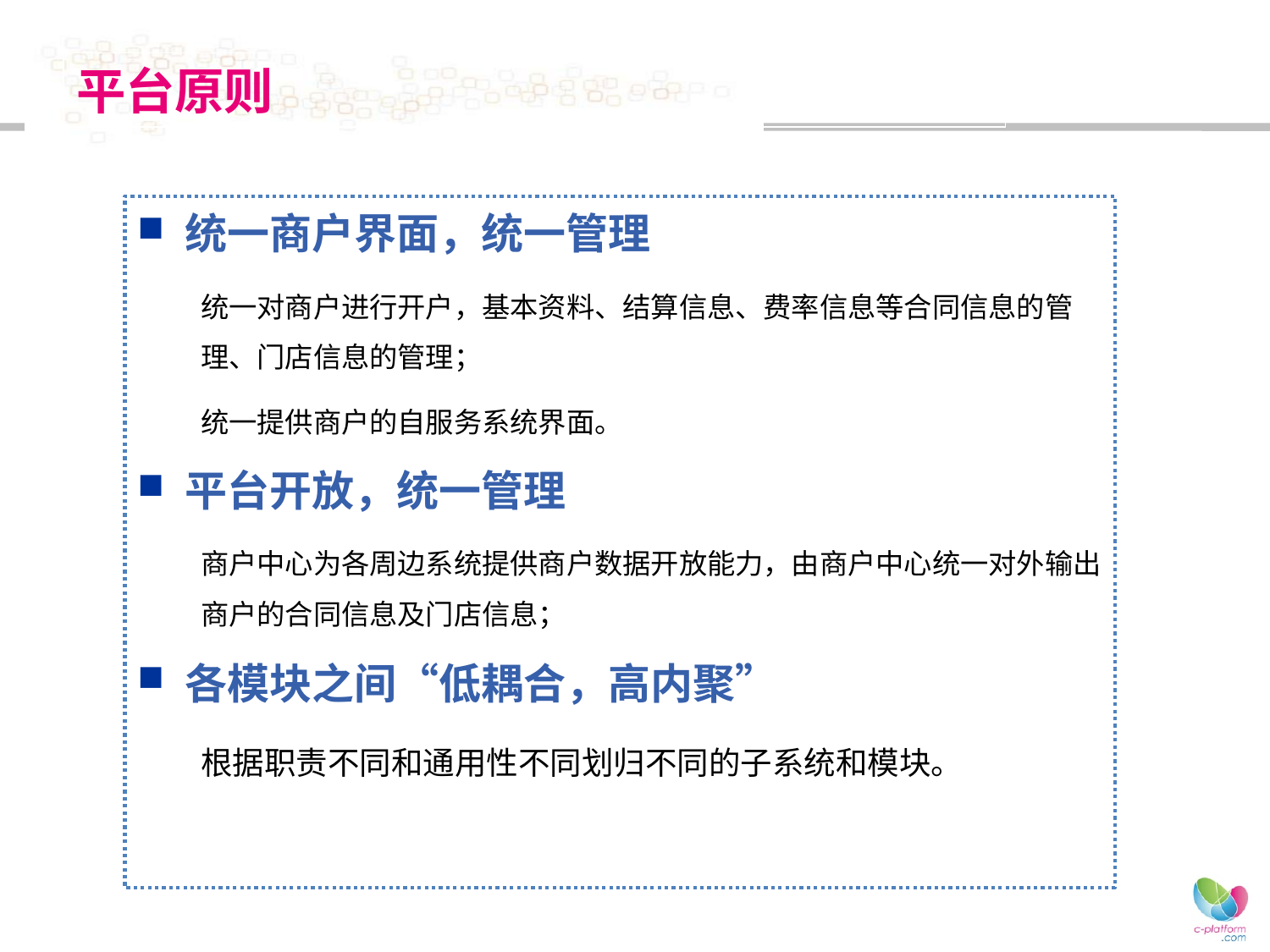

# 平台原则
统一商户界面，统一管理
统一对商户进行开户，基本资料、结算信息、费率信息等合同信息的管理、门店信息的管理；
统一提供商户的自服务系统界面。
平台开放，统一管理
商户中心为各周边系统提供商户数据开放能力，由商户中心统一对外输出商户的合同信息及门店信息；
各模块之间“低耦合，高内聚”
根据职责不同和通用性不同划归不同的子系统和模块。